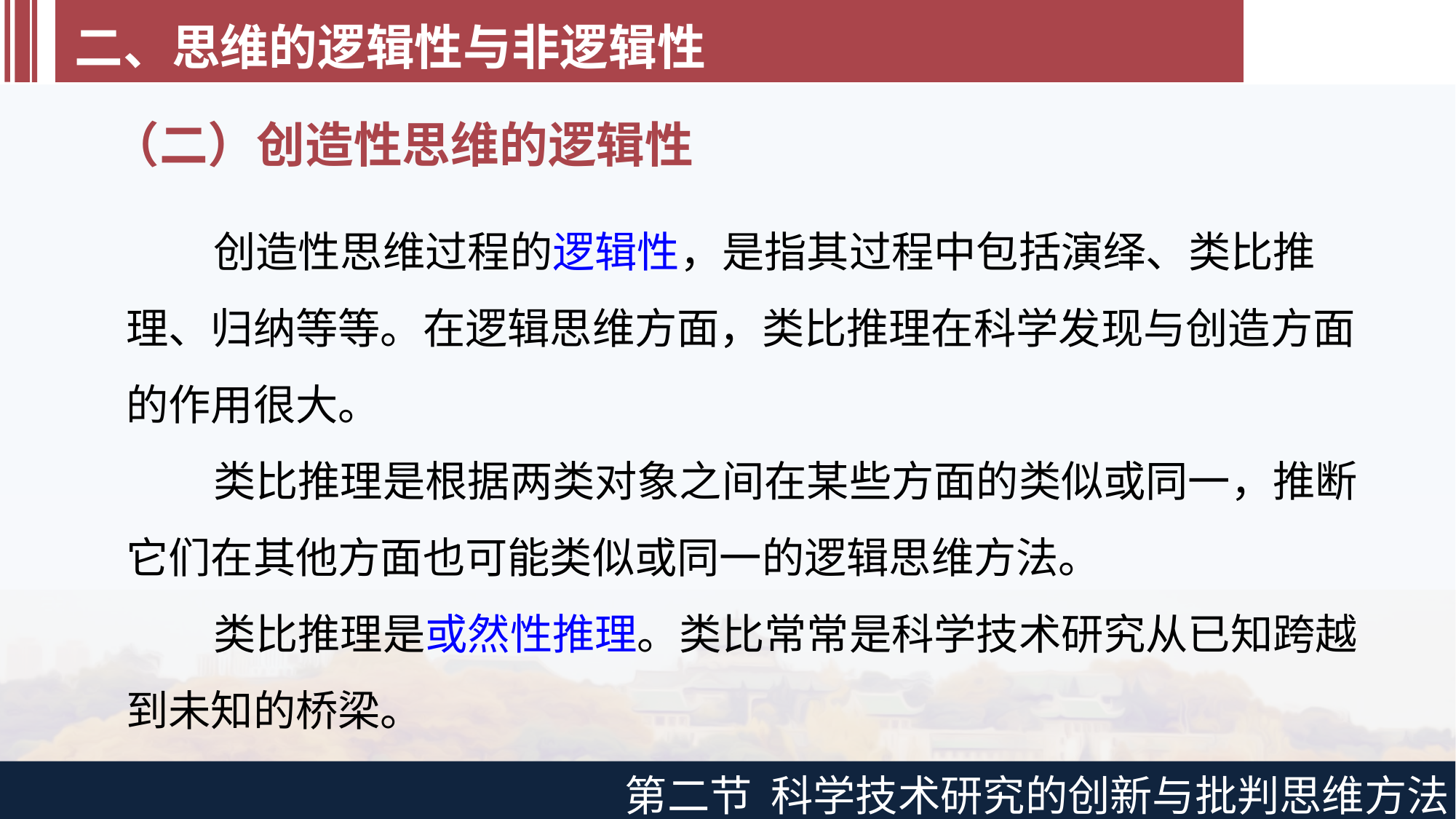

二、思维的逻辑性与非逻辑性
（二）创造性思维的逻辑性
创造性思维过程的逻辑性，是指其过程中包括演绎、类比推理、归纳等等。在逻辑思维方面，类比推理在科学发现与创造方面的作用很大。
类比推理是根据两类对象之间在某些方面的类似或同一，推断它们在其他方面也可能类似或同一的逻辑思维方法。
类比推理是或然性推理。类比常常是科学技术研究从已知跨越到未知的桥梁。
第二节  科学技术研究的创新与批判思维方法